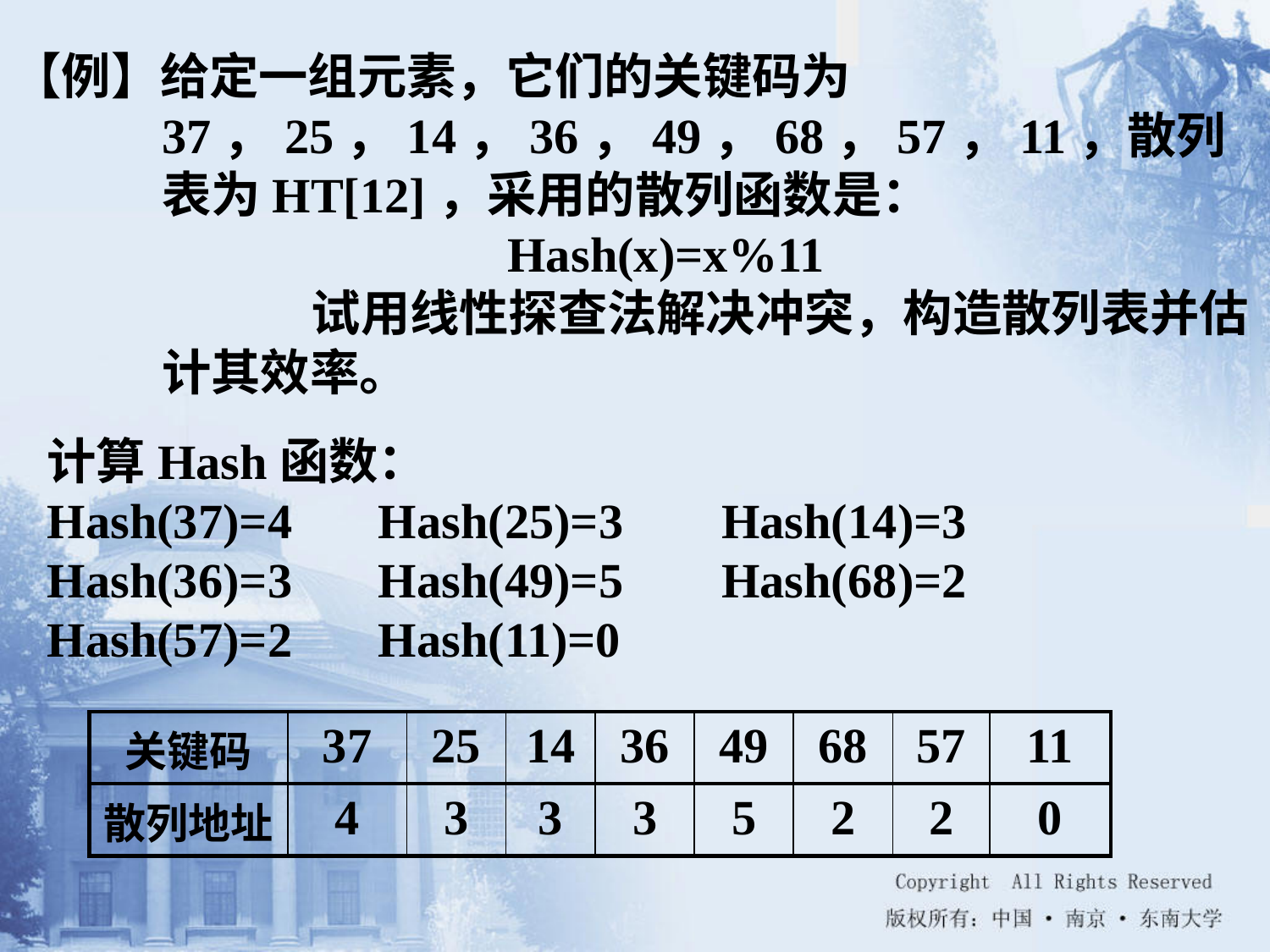

【例】给定一组元素，它们的关键码为37，25，14，36，49，68，57，11，散列表为HT[12]，采用的散列函数是：
                Hash(x)=x%11
试用线性探查法解决冲突，构造散列表并估计其效率。
计算Hash函数：
Hash(37)=4       Hash(25)=3        Hash(14)=3
Hash(36)=3       Hash(49)=5        Hash(68)=2
Hash(57)=2       Hash(11)=0
| 关键码 | 37 | 25 | 14 | 36 | 49 | 68 | 57 | 11 |
| --- | --- | --- | --- | --- | --- | --- | --- | --- |
| 散列地址 | 4 | 3 | 3 | 3 | 5 | 2 | 2 | 0 |